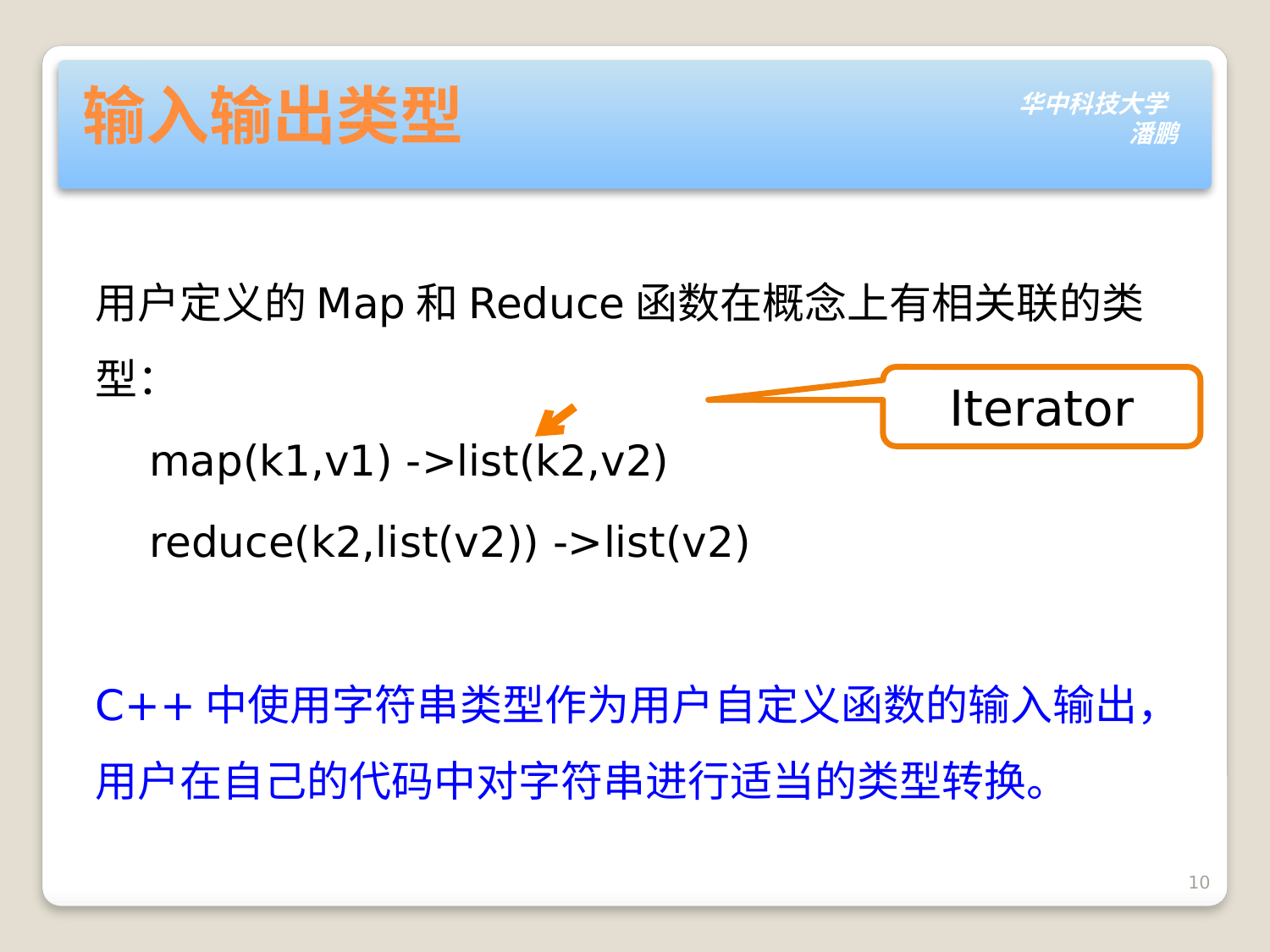

# 输入输出类型
用户定义的Map和Reduce函数在概念上有相关联的类型：
    map(k1,v1) ->list(k2,v2)
    reduce(k2,list(v2)) ->list(v2)

C++中使用字符串类型作为用户自定义函数的输入输出，用户在自己的代码中对字符串进行适当的类型转换。
Iterator
10